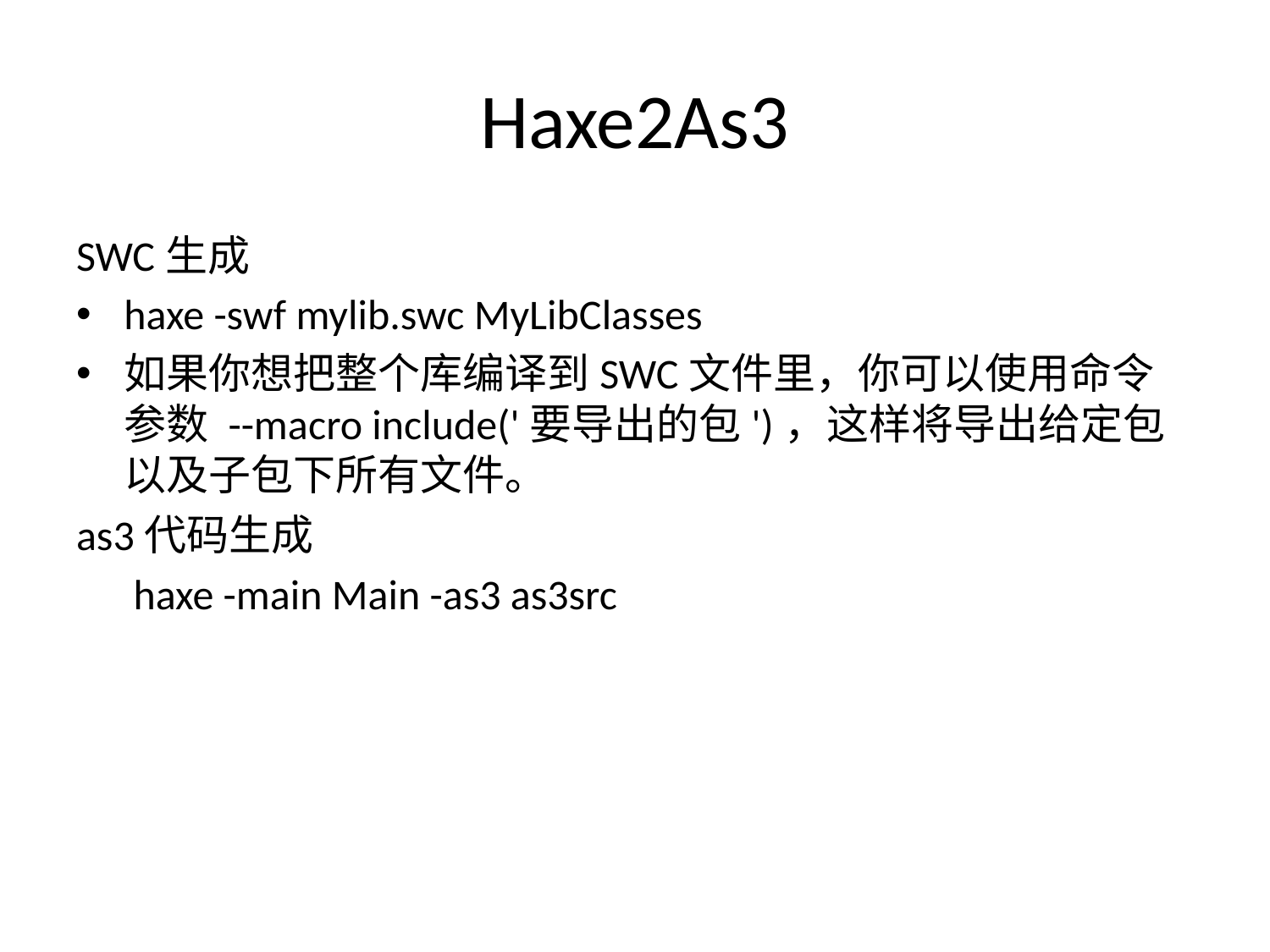

# Haxe2As3
SWC生成
haxe -swf mylib.swc MyLibClasses
如果你想把整个库编译到SWC文件里，你可以使用命令参数 --macro include('要导出的包')，这样将导出给定包以及子包下所有文件。
as3代码生成
      haxe -main Main -as3 as3src